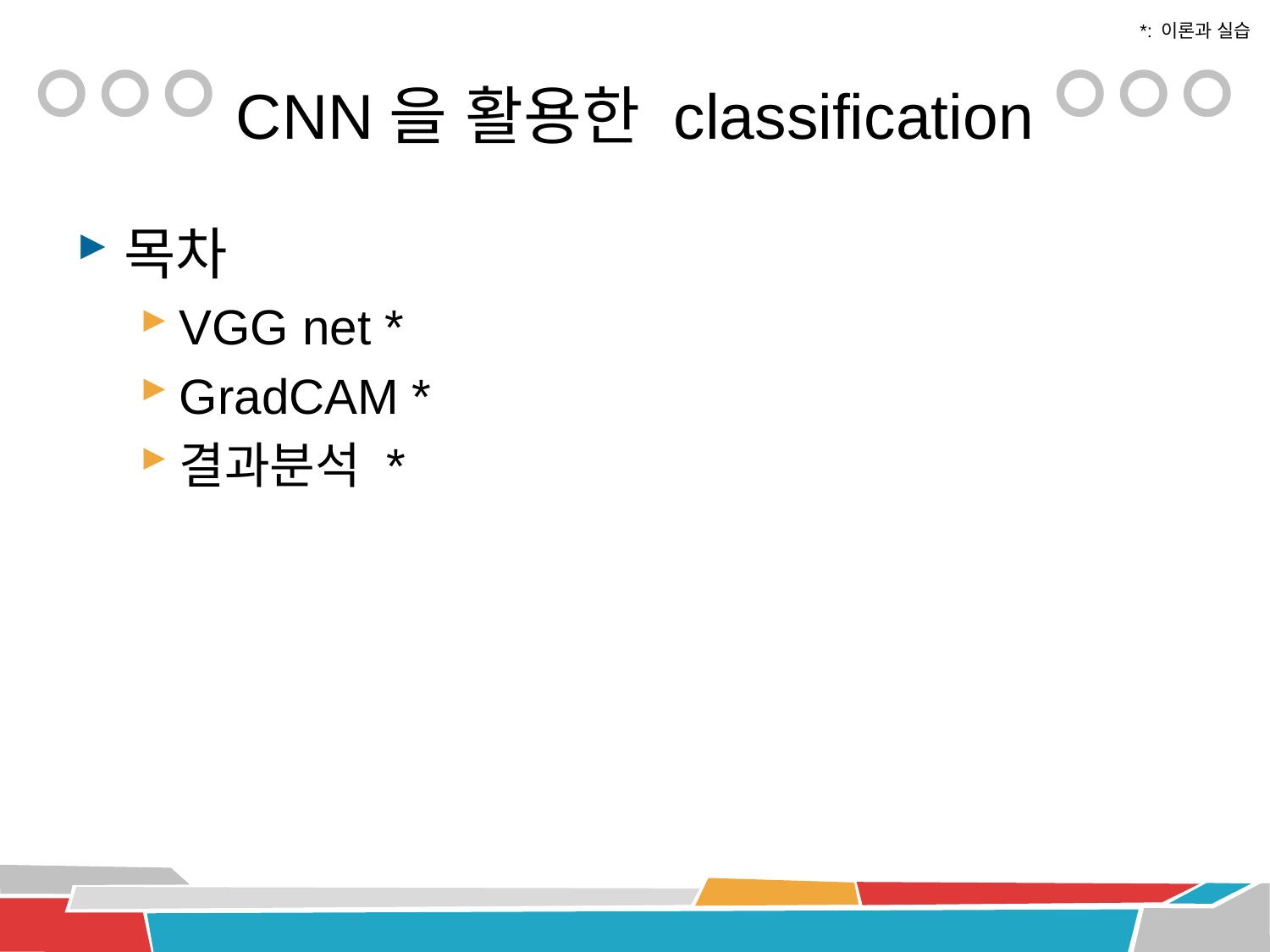

*: 이론과 실습
# CNN을 활용한 classification
목차
VGG net *
GradCAM *
결과분석 *